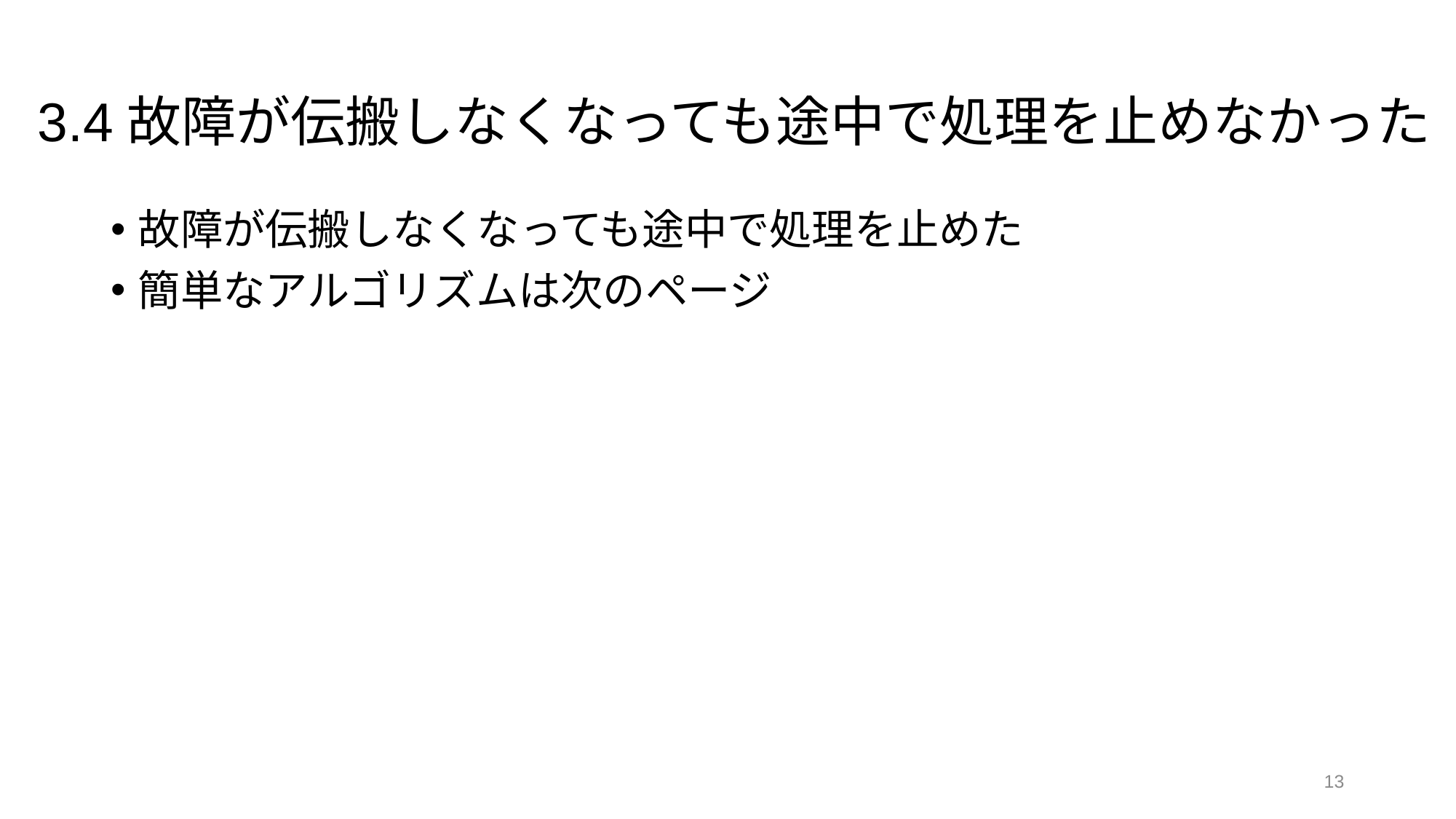

# 3.4故障が伝搬しなくなっても途中で処理を止めなかった
故障が伝搬しなくなっても途中で処理を止めた
簡単なアルゴリズムは次のページ

13